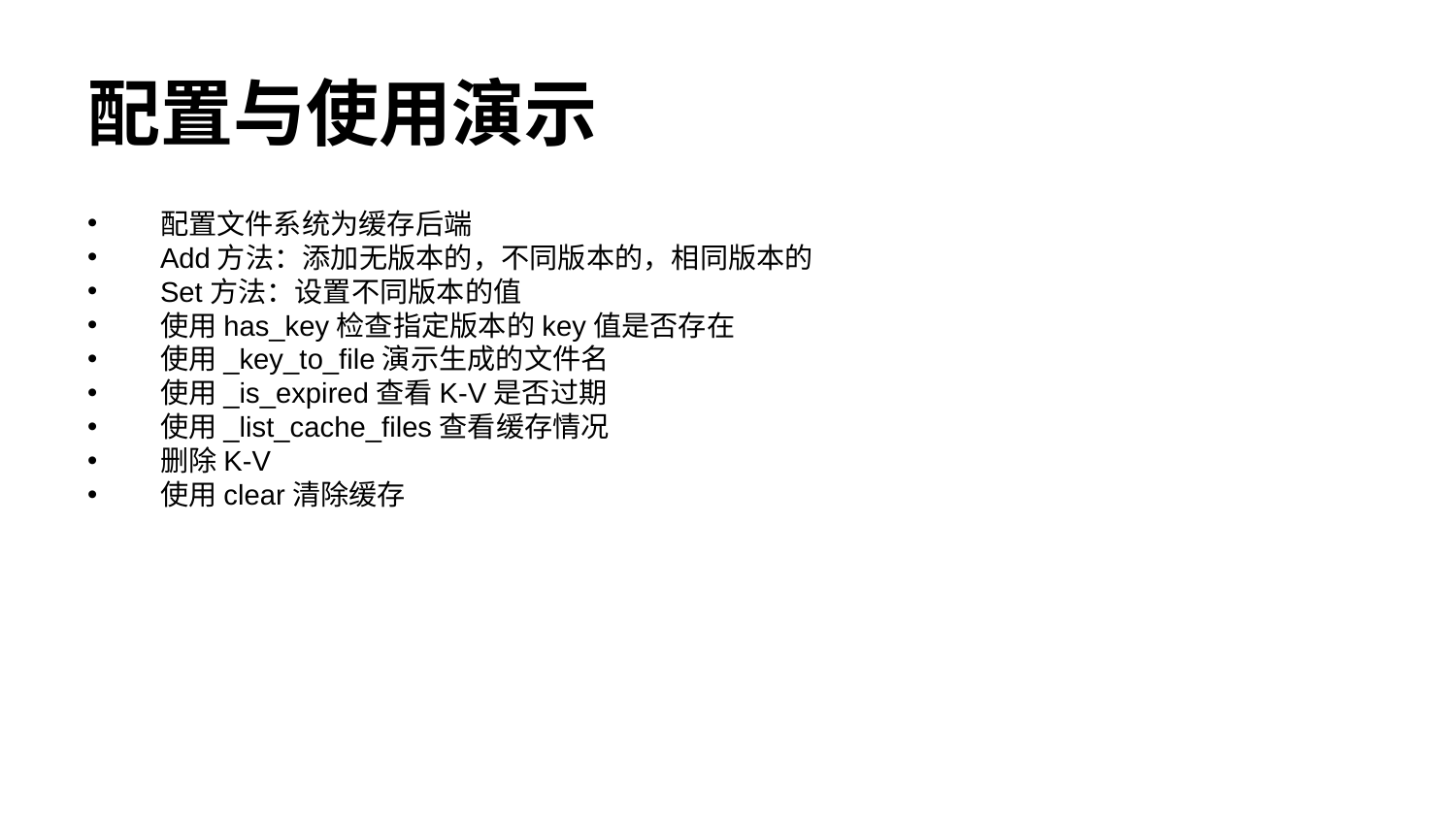

# 配置与使用演示
配置文件系统为缓存后端
Add方法：添加无版本的，不同版本的，相同版本的
Set方法：设置不同版本的值
使用has_key检查指定版本的key值是否存在
使用_key_to_file演示生成的文件名
使用_is_expired查看K-V是否过期
使用_list_cache_files查看缓存情况
删除K-V
使用clear清除缓存